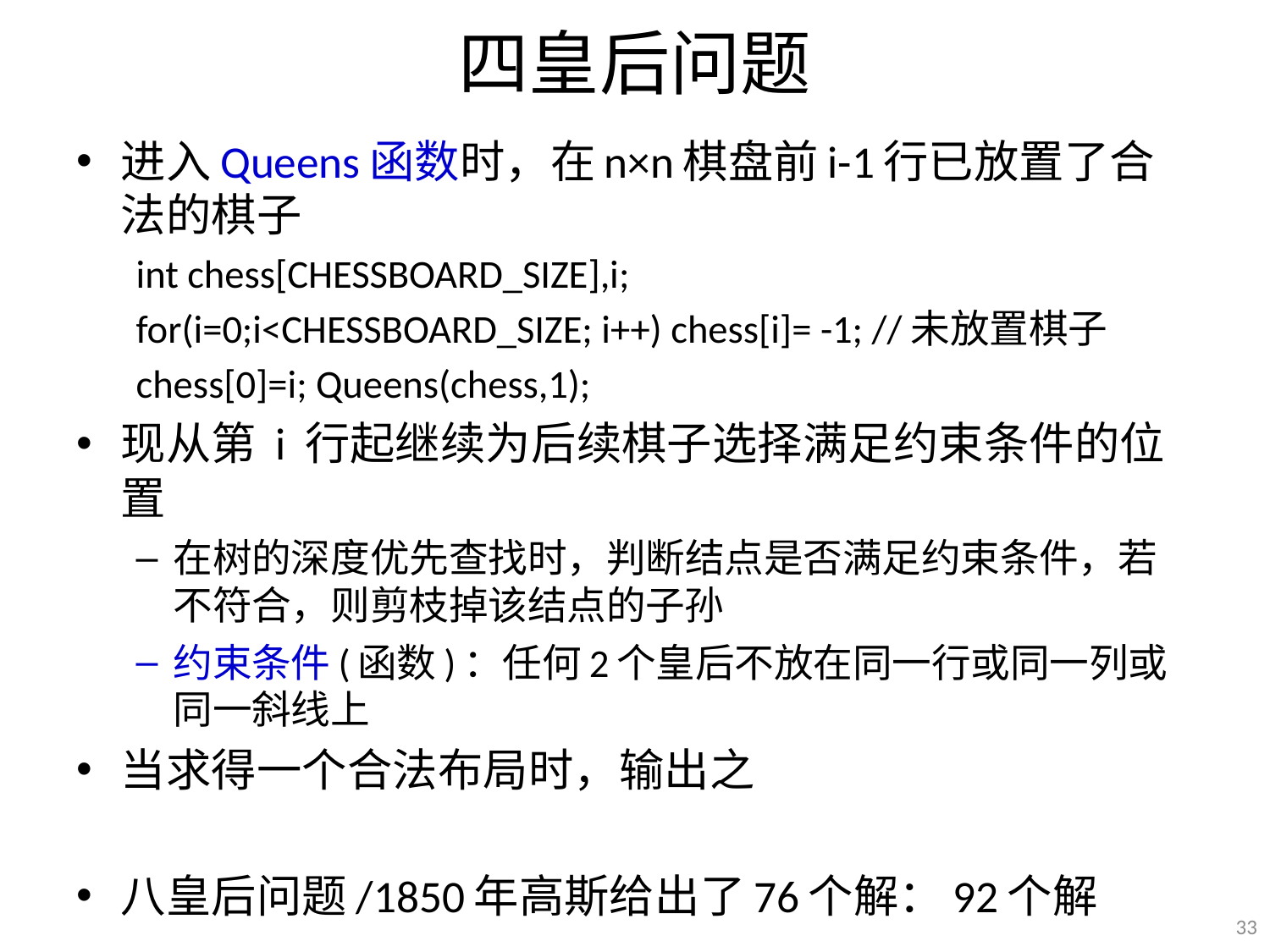

# 四皇后问题
进入Queens函数时，在n×n棋盘前i-1行已放置了合法的棋子
int chess[CHESSBOARD_SIZE],i;
for(i=0;i<CHESSBOARD_SIZE; i++) chess[i]= -1; //未放置棋子
chess[0]=i; Queens(chess,1);
现从第 i 行起继续为后续棋子选择满足约束条件的位置
在树的深度优先查找时，判断结点是否满足约束条件，若不符合，则剪枝掉该结点的子孙
约束条件(函数)：任何2个皇后不放在同一行或同一列或同一斜线上
当求得一个合法布局时，输出之

八皇后问题/1850年高斯给出了76个解：92个解

33